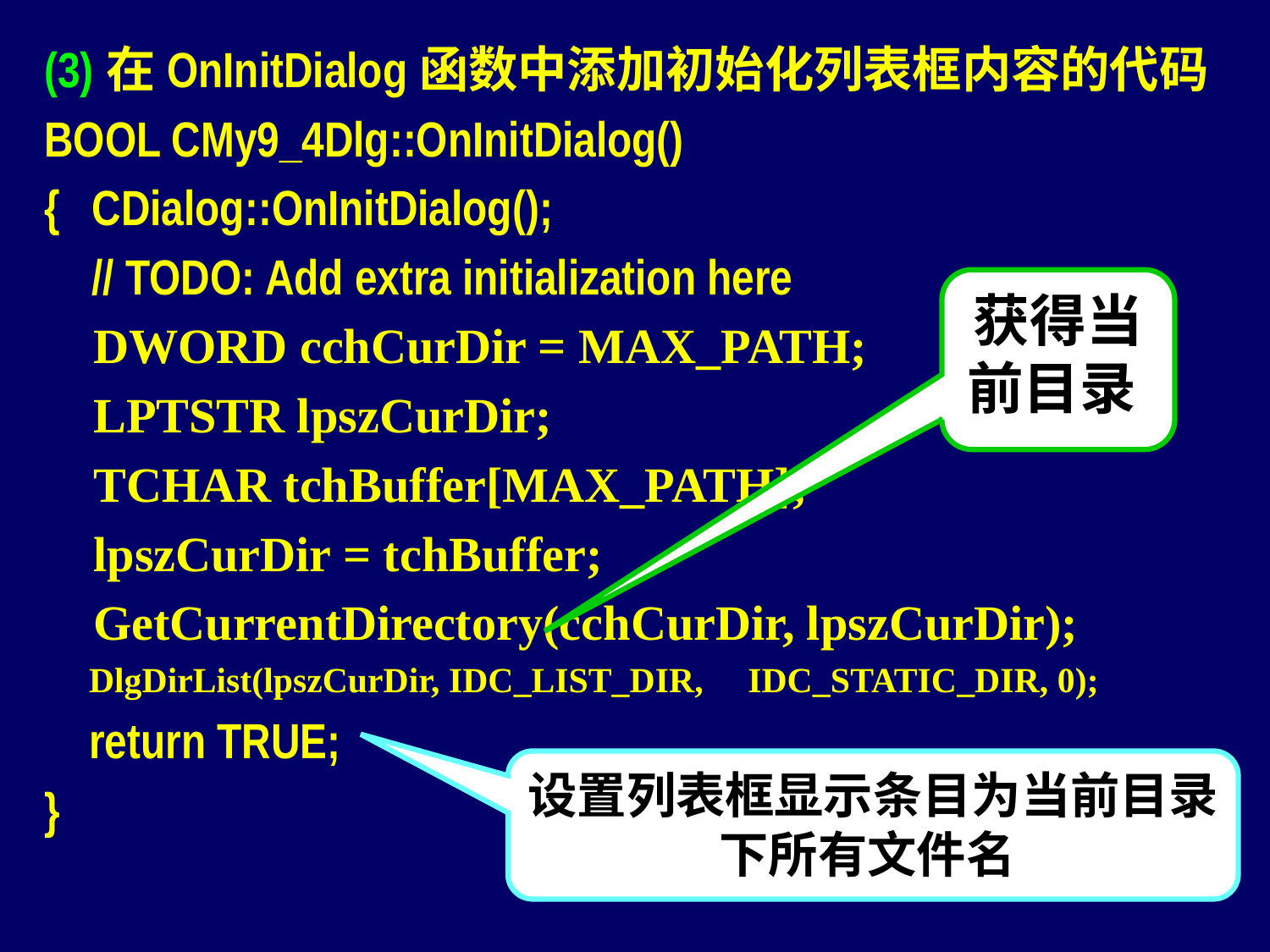

(3)在OnInitDialog函数中添加初始化列表框内容的代码
BOOL CMy9_4Dlg::OnInitDialog()
{	CDialog::OnInitDialog();
	// TODO: Add extra initialization here
    DWORD cchCurDir = MAX_PATH;
    LPTSTR lpszCurDir;
    TCHAR tchBuffer[MAX_PATH];
    lpszCurDir = tchBuffer;
    GetCurrentDirectory(cchCurDir, lpszCurDir);
     DlgDirList(lpszCurDir, IDC_LIST_DIR,     IDC_STATIC_DIR, 0);
    return TRUE;
}
获得当前目录
设置列表框显示条目为当前目录下所有文件名
86